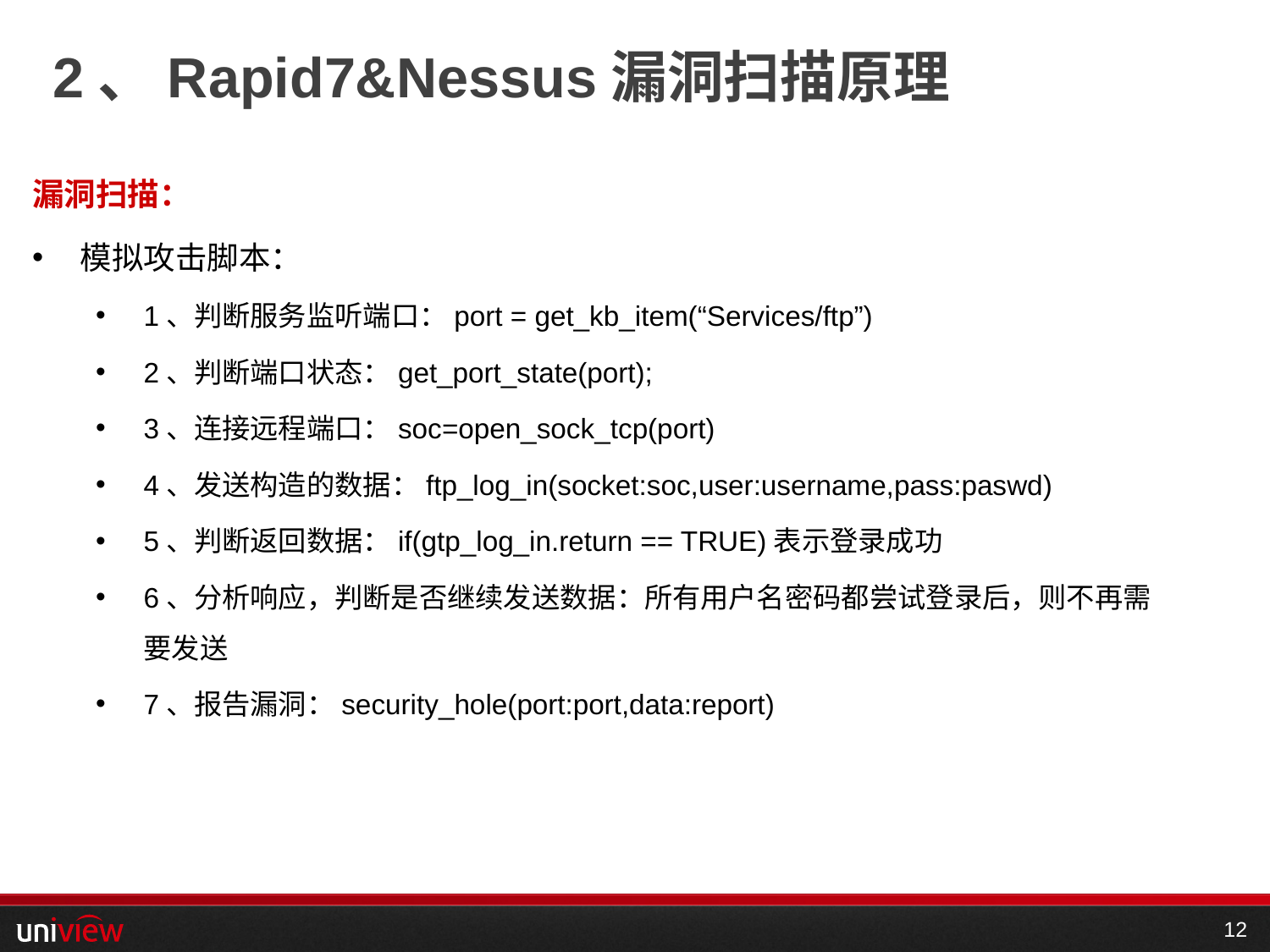

2、Rapid7&Nessus漏洞扫描原理
漏洞扫描：
模拟攻击脚本：
1、判断服务监听端口：port = get_kb_item(“Services/ftp”)
2、判断端口状态：get_port_state(port);
3、连接远程端口：soc=open_sock_tcp(port)
4、发送构造的数据：ftp_log_in(socket:soc,user:username,pass:paswd)
5、判断返回数据：if(gtp_log_in.return == TRUE)表示登录成功
6、分析响应，判断是否继续发送数据：所有用户名密码都尝试登录后，则不再需要发送
7、报告漏洞：security_hole(port:port,data:report)